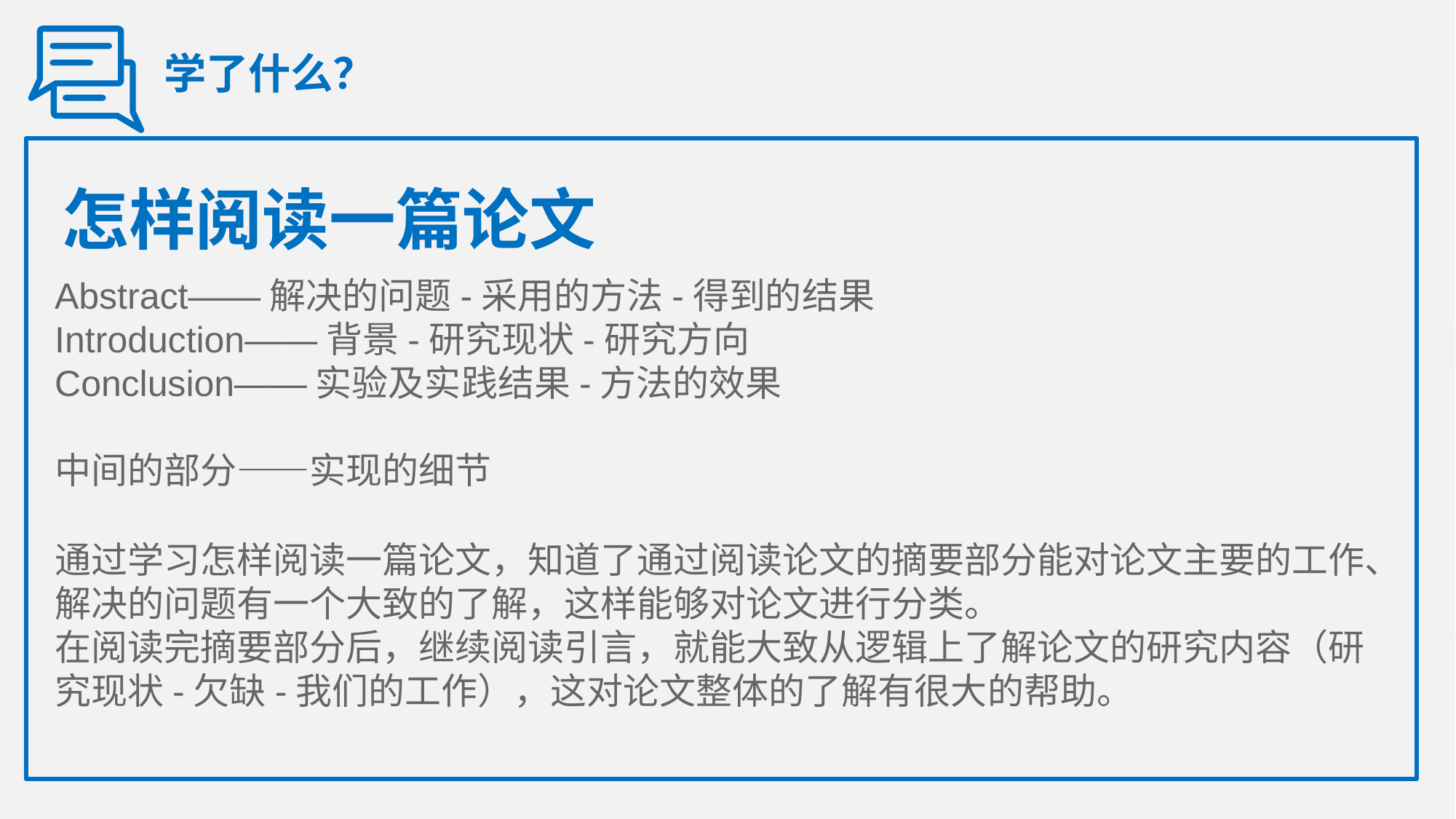

学了什么？

怎样阅读一篇论文
Abstract——解决的问题-采用的方法-得到的结果
Introduction——背景-研究现状-研究方向
Conclusion——实验及实践结果-方法的效果

中间的部分——实现的细节
通过学习怎样阅读一篇论文，知道了通过阅读论文的摘要部分能对论文主要的工作、解决的问题有一个大致的了解，这样能够对论文进行分类。
在阅读完摘要部分后，继续阅读引言，就能大致从逻辑上了解论文的研究内容（研究现状-欠缺-我们的工作），这对论文整体的了解有很大的帮助。